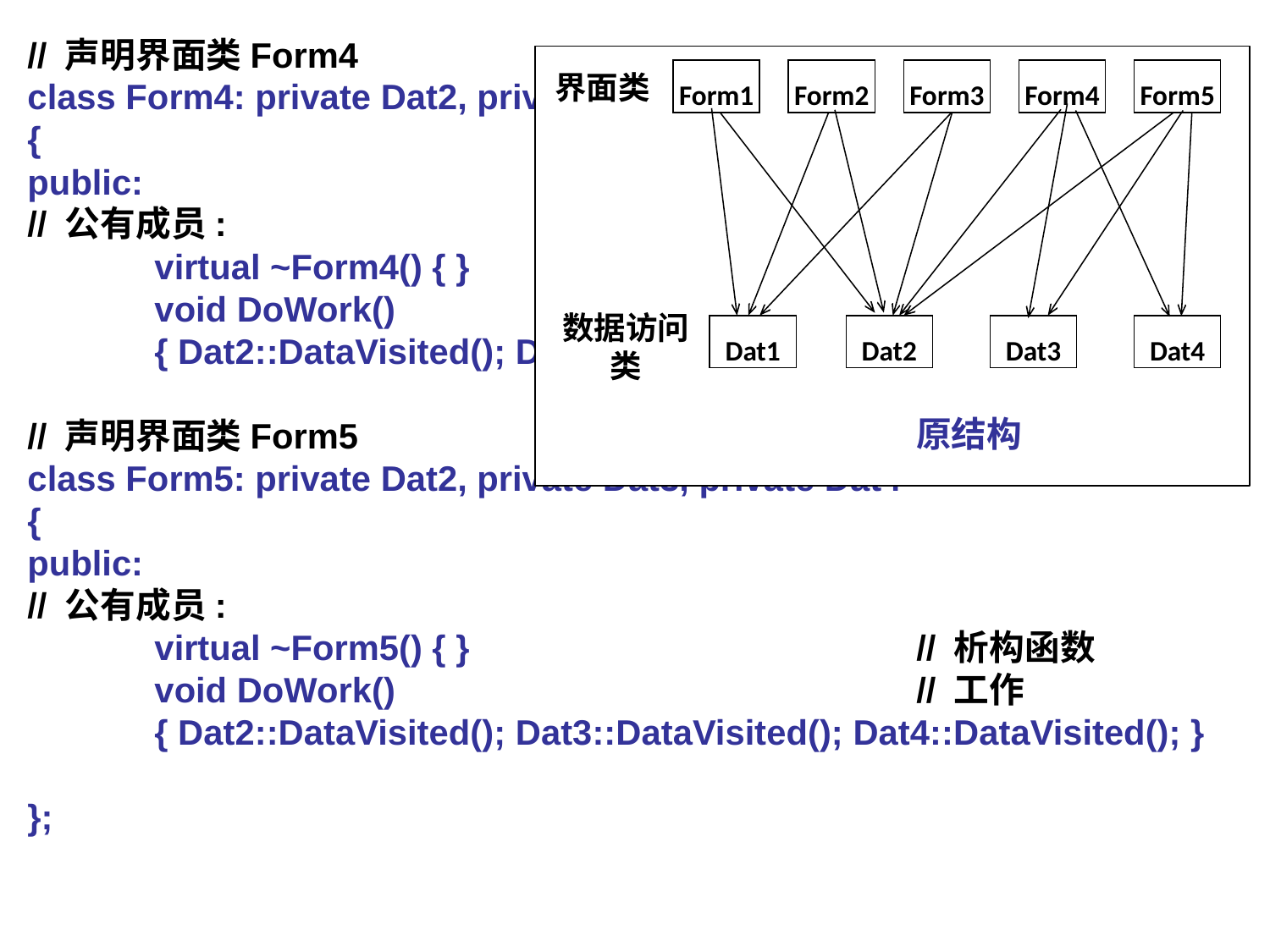

// 声明界面类Form4
class Form4: private Dat2, private Dat3, private Dat4
{
public:
// 公有成员:
	virtual ~Form4() { }				// 析构函数
	void DoWork() 					// 工作
	{ Dat2::DataVisited(); Dat3::DataVisited(); Dat4::DataVisited(); }};

// 声明界面类Form5
class Form5: private Dat2, private Dat3, private Dat4
{
public:
// 公有成员:
	virtual ~Form5() { }				// 析构函数
	void DoWork() 					// 工作
	{ Dat2::DataVisited(); Dat3::DataVisited(); Dat4::DataVisited(); }
};

Form1
Form2
Form3
Form4
Form5

Dat1
Dat2
Dat3
Dat4
界面类
数据访问类
原结构